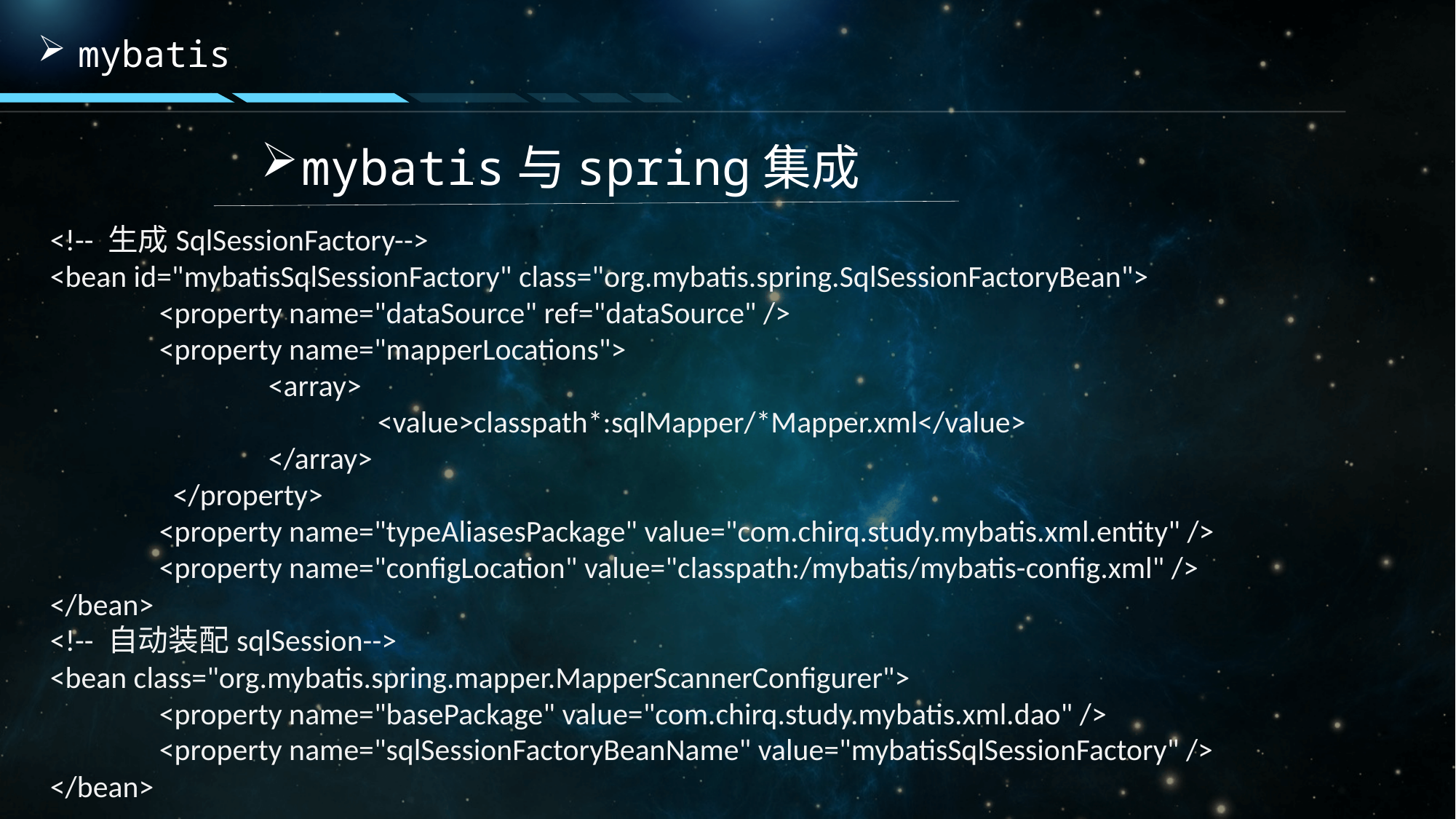

mybatis

mybatis与spring集成
<!-- 生成SqlSessionFactory-->
<bean id="mybatisSqlSessionFactory" class="org.mybatis.spring.SqlSessionFactoryBean">
	<property name="dataSource" ref="dataSource" />
        	<property name="mapperLocations">
            		<array>
                		<value>classpath*:sqlMapper/*Mapper.xml</value>
            		</array>
      	  </property>
	<property name="typeAliasesPackage" value="com.chirq.study.mybatis.xml.entity" />
	<property name="configLocation" value="classpath:/mybatis/mybatis-config.xml" />
</bean>
<!-- 自动装配sqlSession-->
<bean class="org.mybatis.spring.mapper.MapperScannerConfigurer">
	<property name="basePackage" value="com.chirq.study.mybatis.xml.dao" />
	<property name="sqlSessionFactoryBeanName" value="mybatisSqlSessionFactory" />
</bean>